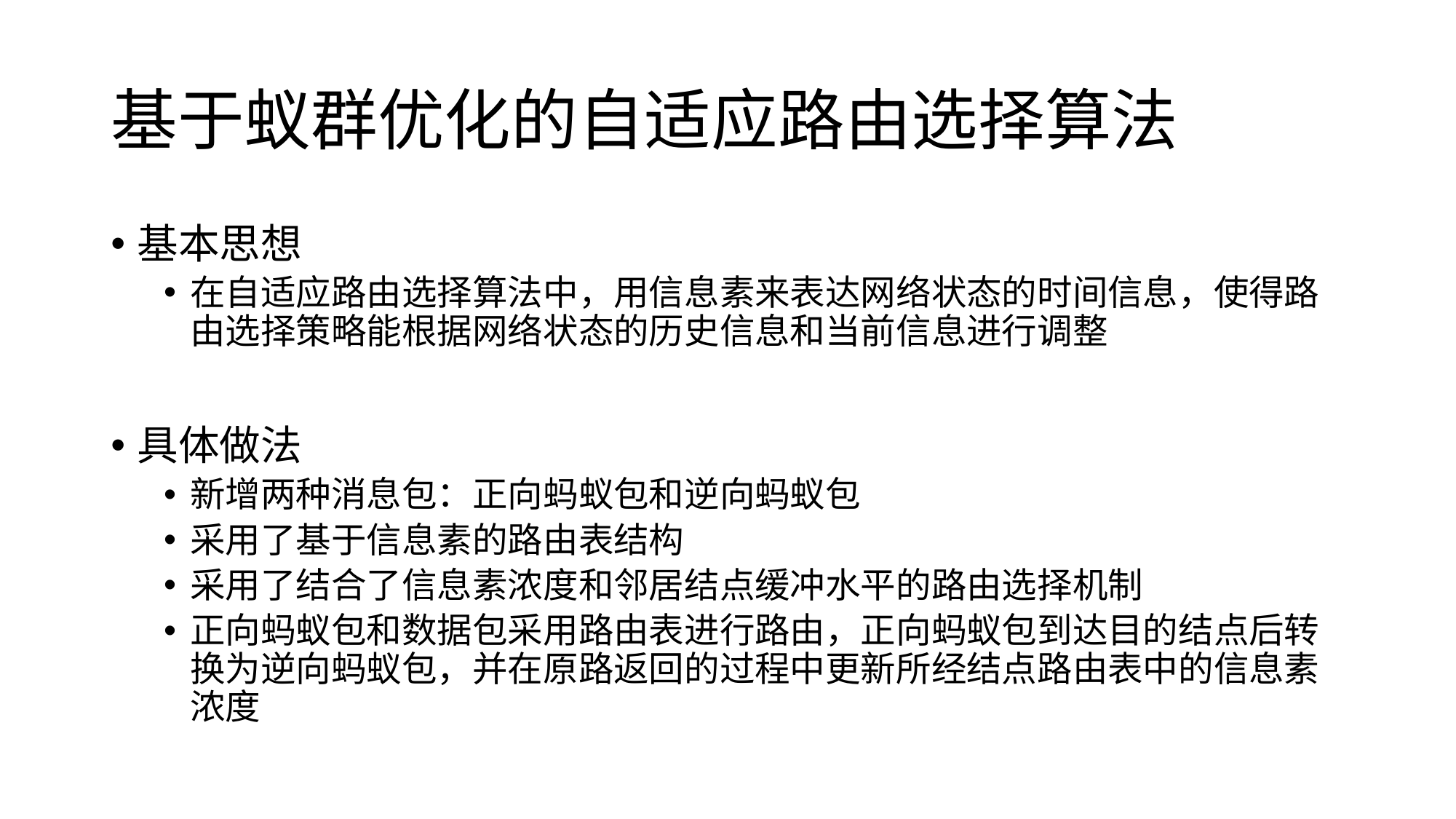

# 基于蚁群优化的自适应路由选择算法
基本思想
在自适应路由选择算法中，用信息素来表达网络状态的时间信息，使得路由选择策略能根据网络状态的历史信息和当前信息进行调整

具体做法
新增两种消息包：正向蚂蚁包和逆向蚂蚁包
采用了基于信息素的路由表结构
采用了结合了信息素浓度和邻居结点缓冲水平的路由选择机制
正向蚂蚁包和数据包采用路由表进行路由，正向蚂蚁包到达目的结点后转换为逆向蚂蚁包，并在原路返回的过程中更新所经结点路由表中的信息素浓度